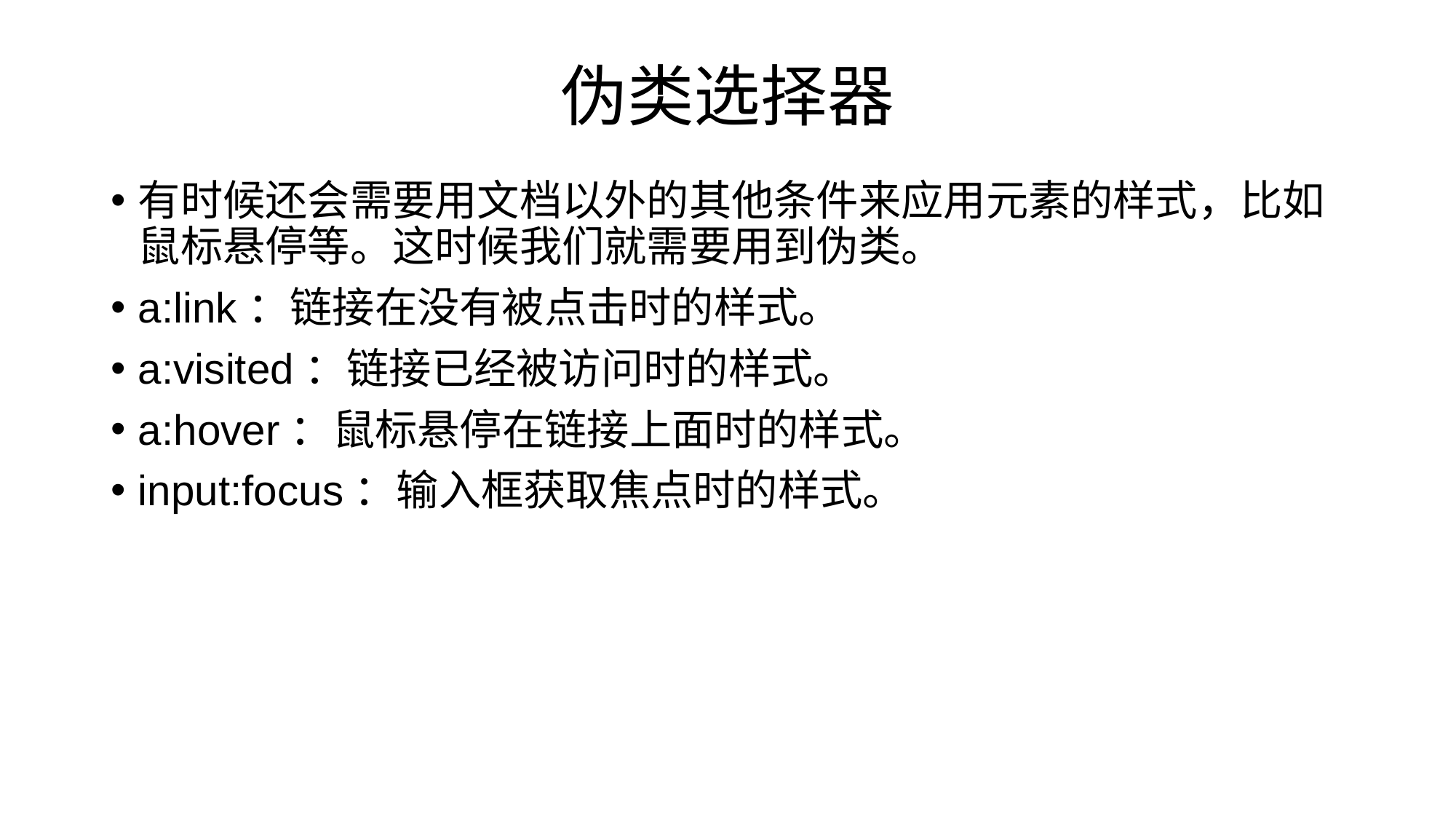

# 伪类选择器
有时候还会需要用文档以外的其他条件来应用元素的样式，比如鼠标悬停等。这时候我们就需要用到伪类。
a:link：链接在没有被点击时的样式。
a:visited：链接已经被访问时的样式。
a:hover：鼠标悬停在链接上面时的样式。
input:focus：输入框获取焦点时的样式。